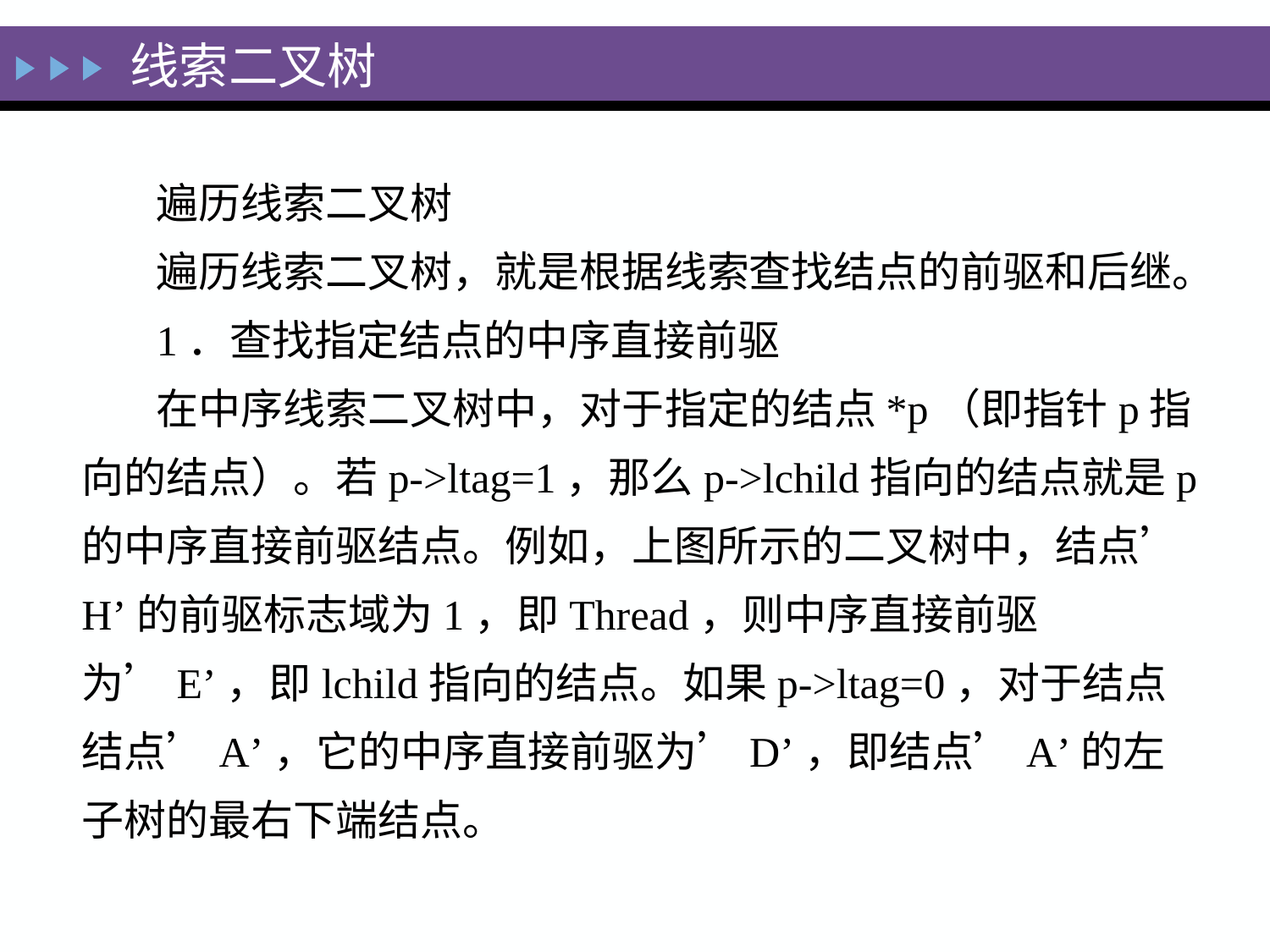

# 线索二叉树
遍历线索二叉树
遍历线索二叉树，就是根据线索查找结点的前驱和后继。
1．查找指定结点的中序直接前驱
在中序线索二叉树中，对于指定的结点*p（即指针p指向的结点）。若p->ltag=1，那么p->lchild指向的结点就是p的中序直接前驱结点。例如，上图所示的二叉树中，结点’H’的前驱标志域为1，即Thread，则中序直接前驱为’E’，即lchild指向的结点。如果p->ltag=0，对于结点结点’A’，它的中序直接前驱为’D’，即结点’A’的左子树的最右下端结点。